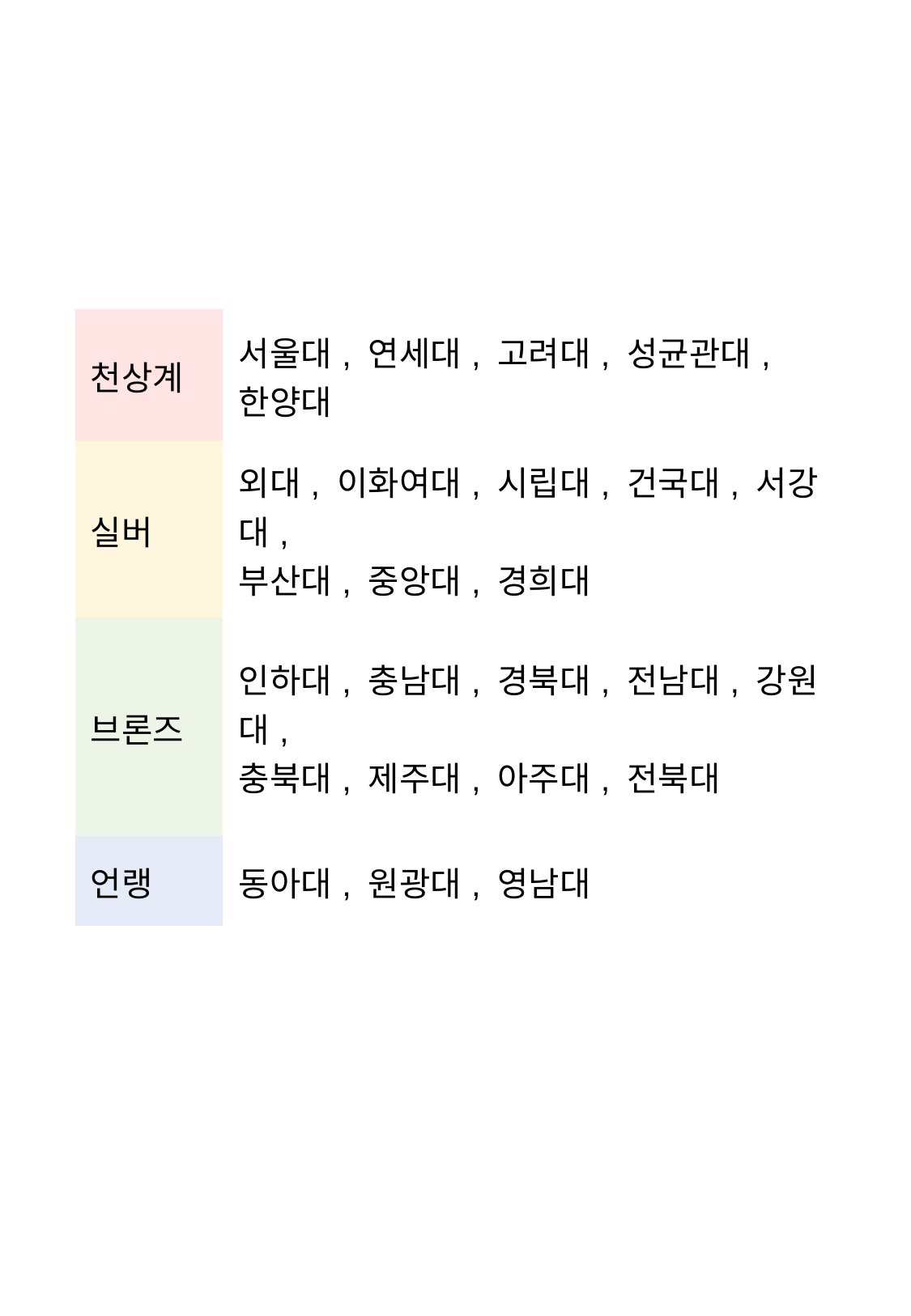

| 천상계 | 서울대, 연세대, 고려대, 성균관대, 한양대 |
| --- | --- |
| 실버 | 외대, 이화여대, 시립대, 건국대, 서강대, 부산대, 중앙대, 경희대 |
| 브론즈 | 인하대, 충남대, 경북대, 전남대, 강원대, 충북대, 제주대, 아주대, 전북대 |
| 언랭 | 동아대, 원광대, 영남대 |